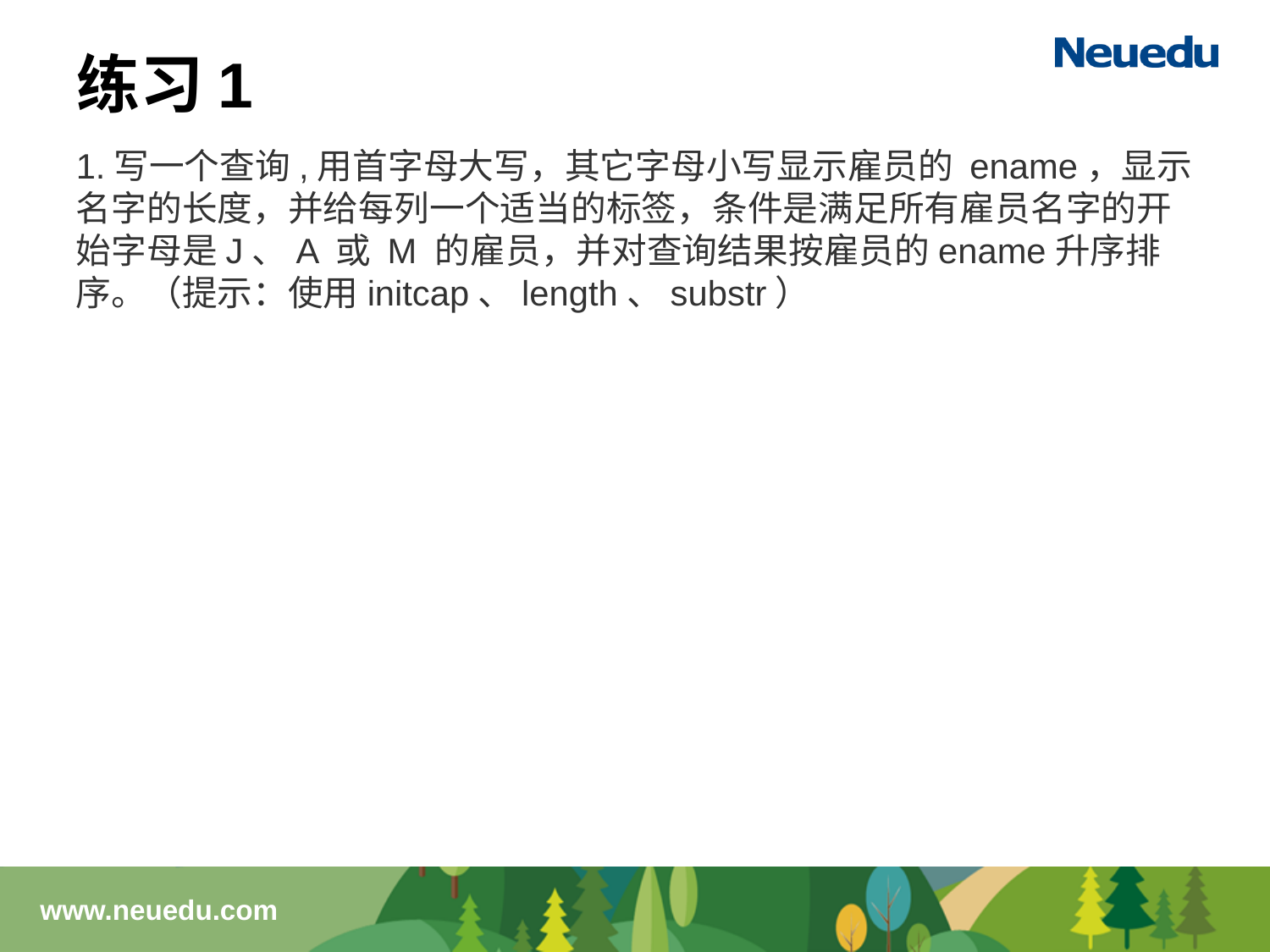

练习1
1.写一个查询,用首字母大写，其它字母小写显示雇员的 ename，显示名字的长度，并给每列一个适当的标签，条件是满足所有雇员名字的开始字母是J、A 或 M 的雇员，并对查询结果按雇员的ename升序排序。（提示：使用initcap、length、substr）